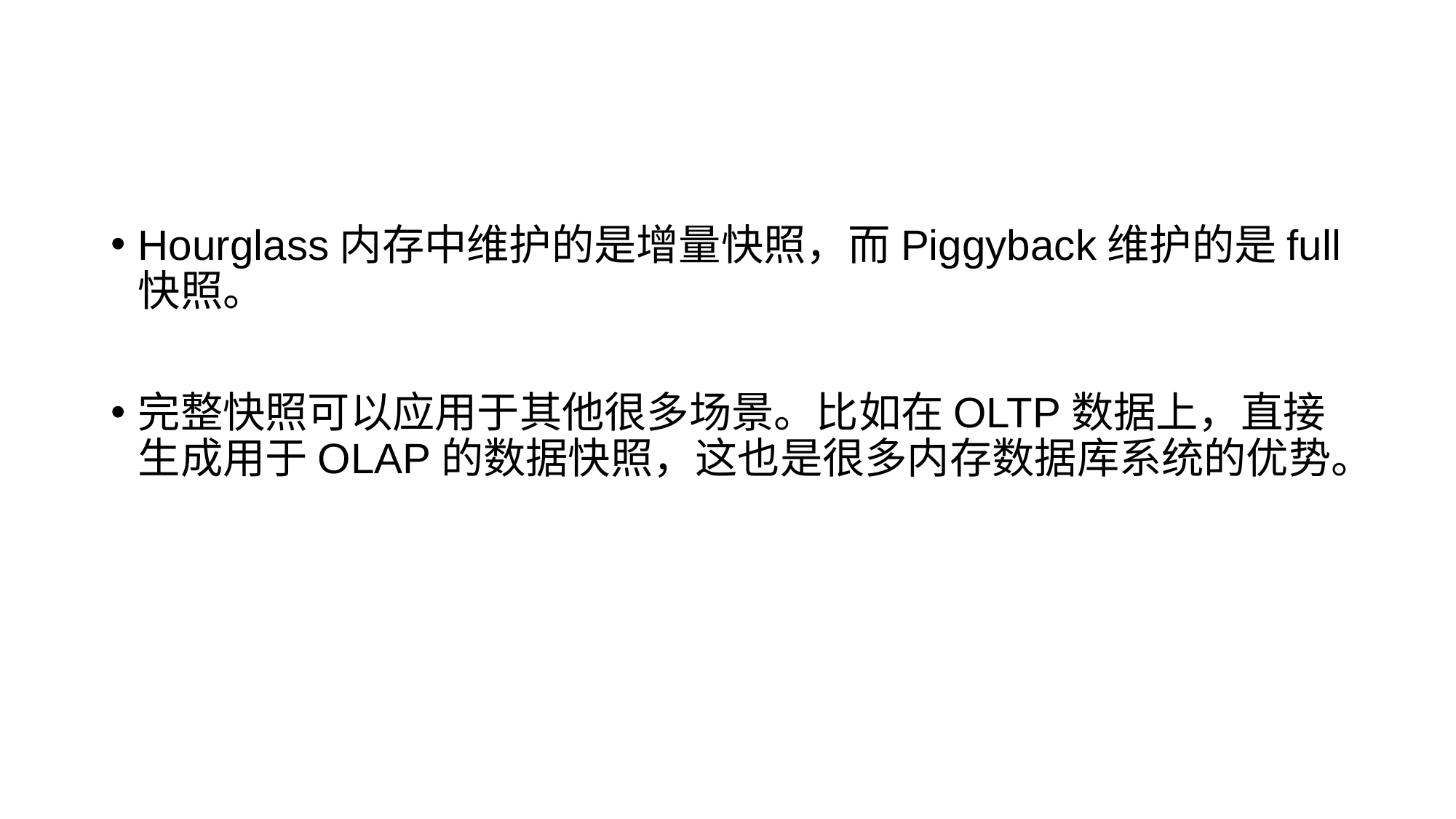

#
Hourglass内存中维护的是增量快照，而Piggyback维护的是full快照。

完整快照可以应用于其他很多场景。比如在OLTP数据上，直接生成用于OLAP的数据快照，这也是很多内存数据库系统的优势。